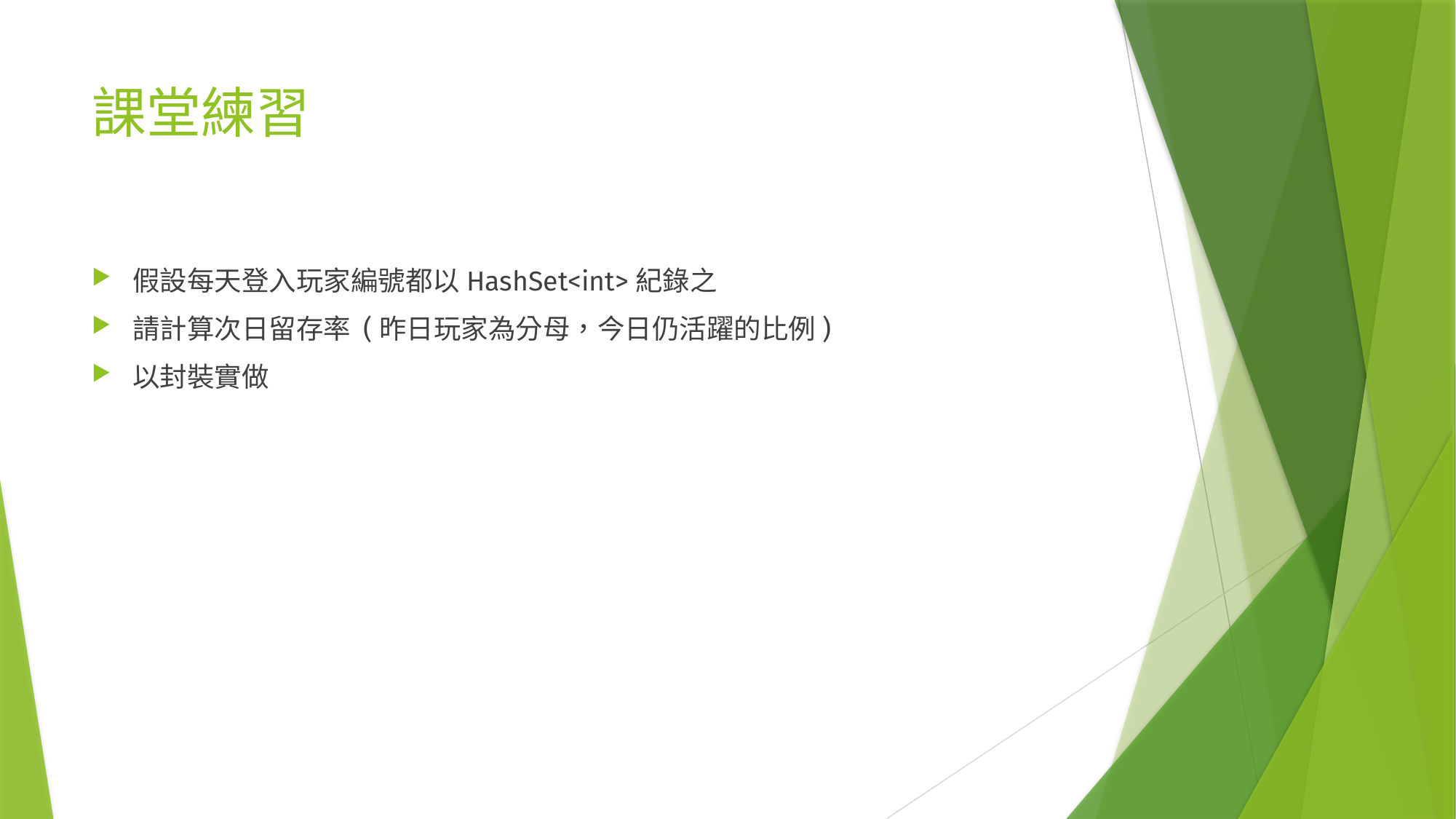

# 課堂練習
假設每天登入玩家編號都以HashSet<int>紀錄之
請計算次日留存率 (昨日玩家為分母，今日仍活躍的比例)
以封裝實做